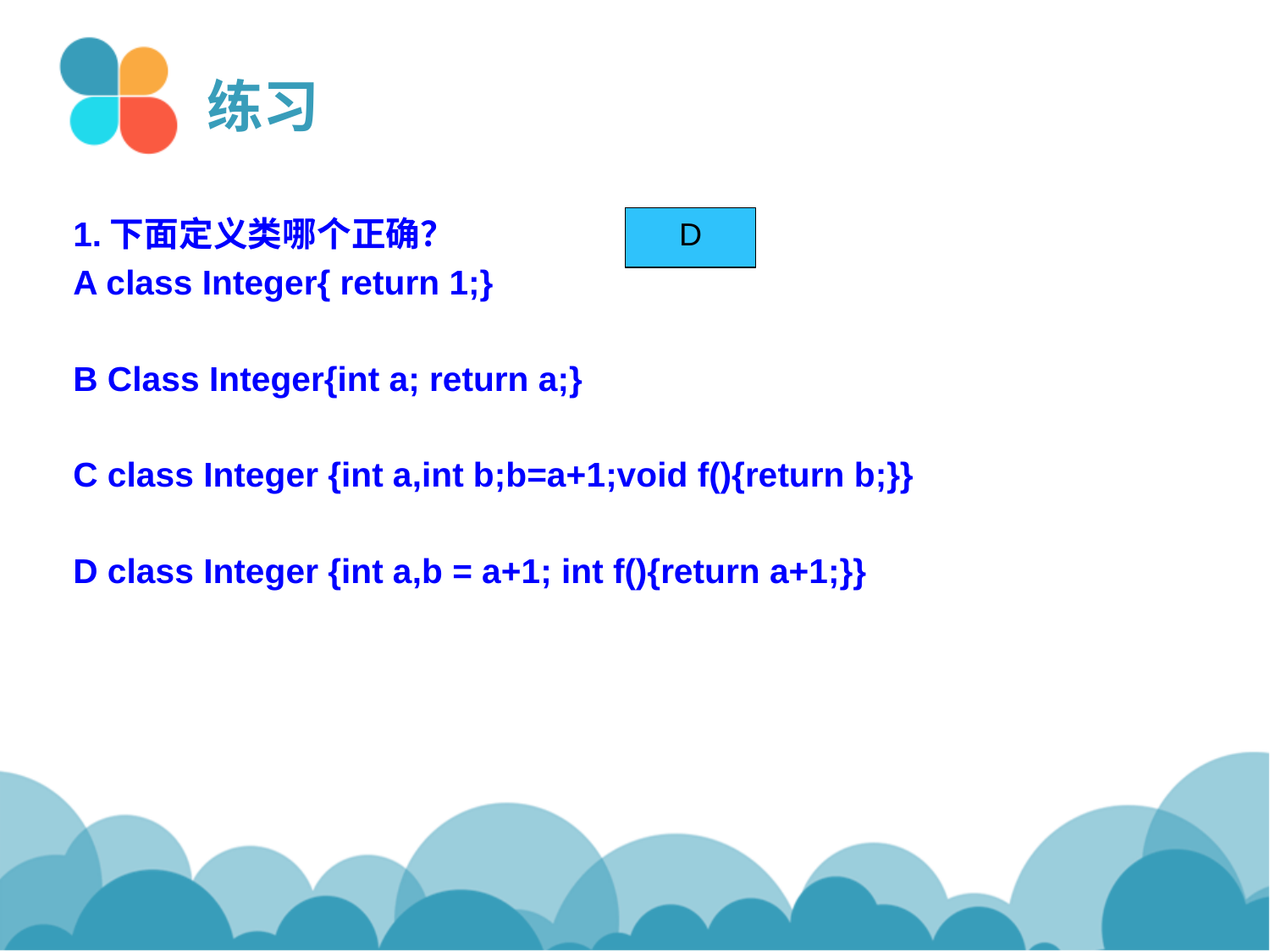

# 练习
1.下面定义类哪个正确？
A class Integer{ return 1;}

B Class Integer{int a; return a;}

C class Integer {int a,int b;b=a+1;void f(){return b;}}

D class Integer {int a,b = a+1; int f(){return a+1;}}
D